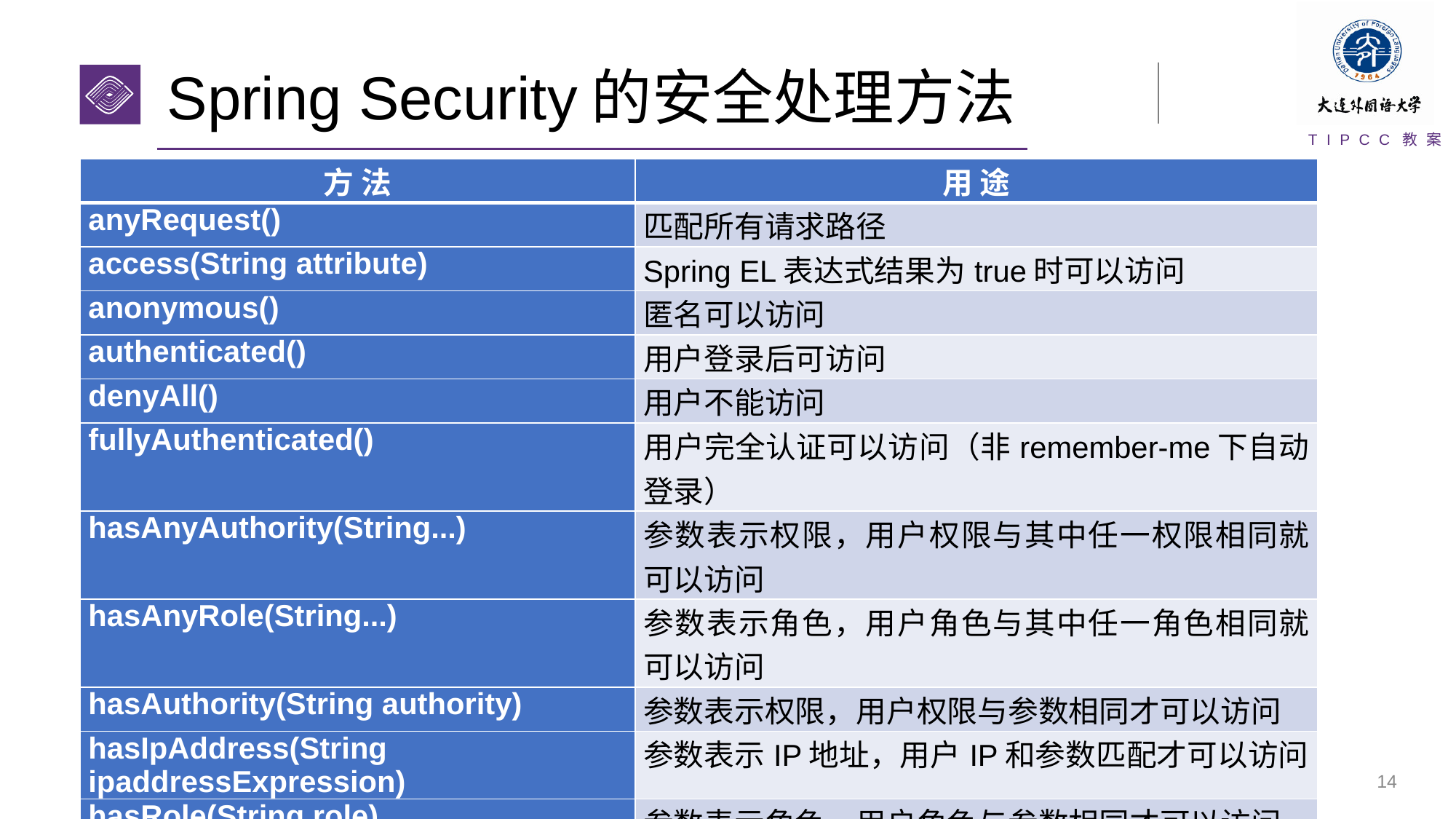

# Spring Security的安全处理方法
| 方 法 | 用 途 |
| --- | --- |
| anyRequest() | 匹配所有请求路径 |
| access(String attribute) | Spring EL表达式结果为true时可以访问 |
| anonymous() | 匿名可以访问 |
| authenticated() | 用户登录后可访问 |
| denyAll() | 用户不能访问 |
| fullyAuthenticated() | 用户完全认证可以访问（非remember-me下自动登录） |
| hasAnyAuthority(String...) | 参数表示权限，用户权限与其中任一权限相同就可以访问 |
| hasAnyRole(String...) | 参数表示角色，用户角色与其中任一角色相同就可以访问 |
| hasAuthority(String authority) | 参数表示权限，用户权限与参数相同才可以访问 |
| hasIpAddress(String ipaddressExpression) | 参数表示IP地址，用户IP和参数匹配才可以访问 |
| hasRole(String role) | 参数表示角色，用户角色与参数相同才可以访问 |
| permitAll() | 任何用户都可以访问 |
| rememberMe() | 允许通过remember-me登录的用户访问 |
14